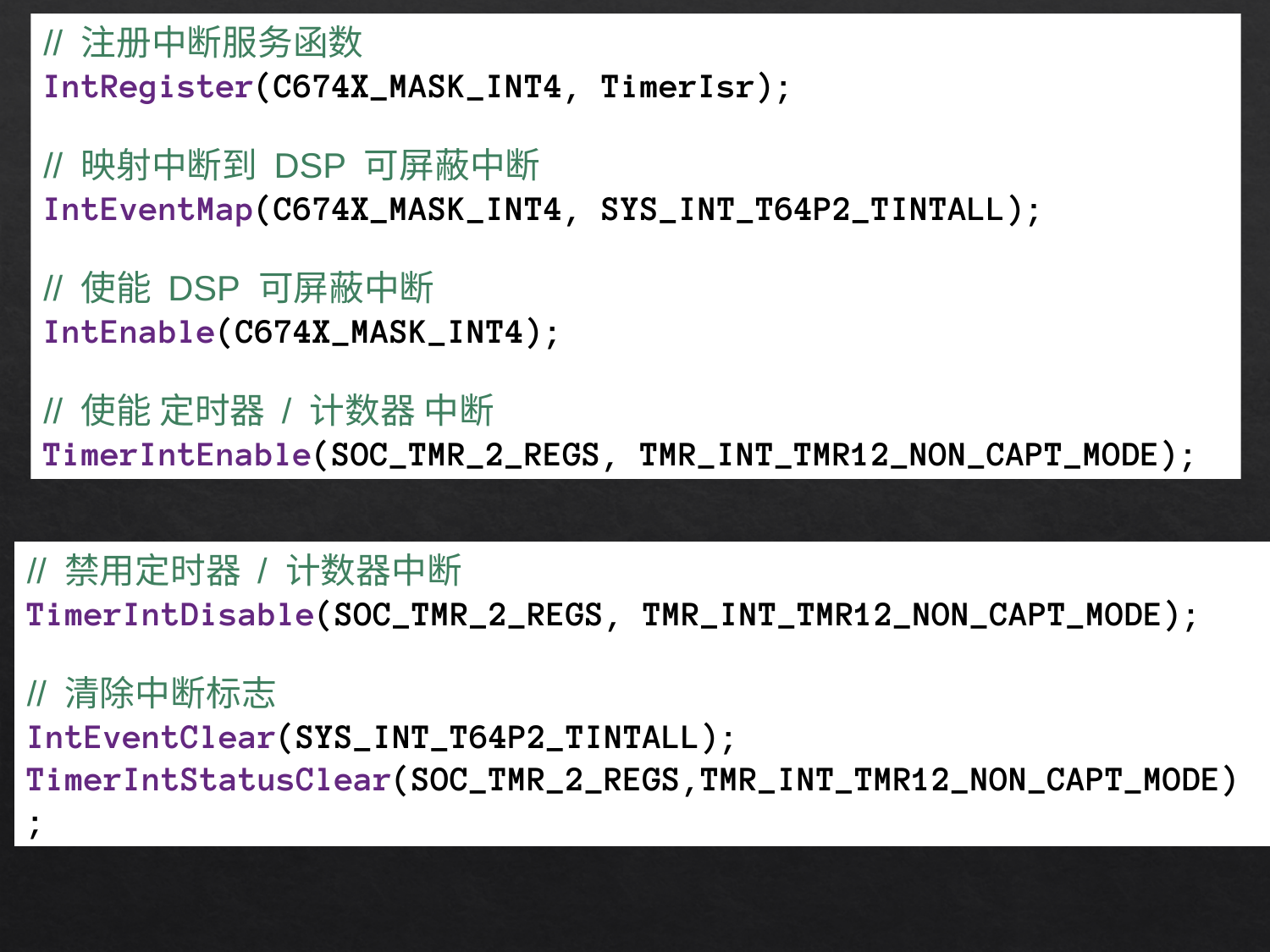

// 注册中断服务函数
IntRegister(C674X_MASK_INT4, TimerIsr);

// 映射中断到 DSP 可屏蔽中断
IntEventMap(C674X_MASK_INT4, SYS_INT_T64P2_TINTALL);

// 使能 DSP 可屏蔽中断
IntEnable(C674X_MASK_INT4);

// 使能 定时器 / 计数器 中断
TimerIntEnable(SOC_TMR_2_REGS, TMR_INT_TMR12_NON_CAPT_MODE);
// 禁用定时器 / 计数器中断
TimerIntDisable(SOC_TMR_2_REGS, TMR_INT_TMR12_NON_CAPT_MODE);

// 清除中断标志
IntEventClear(SYS_INT_T64P2_TINTALL);
TimerIntStatusClear(SOC_TMR_2_REGS,TMR_INT_TMR12_NON_CAPT_MODE);